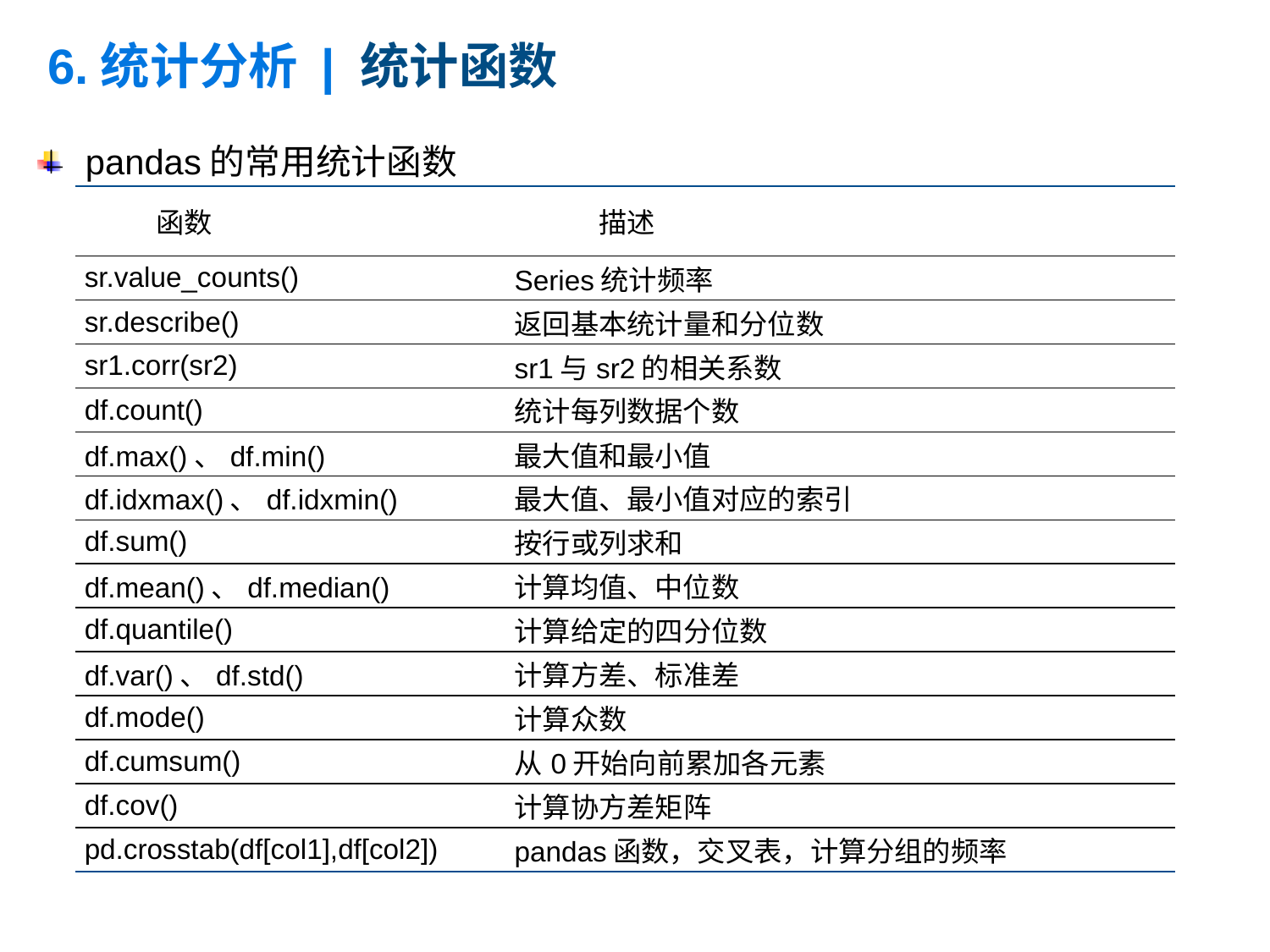

# 6.统计分析 | 统计函数
pandas的常用统计函数

| 函数 | 描述 |
| --- | --- |
| sr.value\_counts() | Series统计频率 |
| sr.describe() | 返回基本统计量和分位数 |
| sr1.corr(sr2) | sr1与sr2的相关系数 |
| df.count() | 统计每列数据个数 |
| df.max()、df.min() | 最大值和最小值 |
| df.idxmax()、df.idxmin() | 最大值、最小值对应的索引 |
| df.sum() | 按行或列求和 |
| df.mean()、df.median() | 计算均值、中位数 |
| df.quantile() | 计算给定的四分位数 |
| df.var()、df.std() | 计算方差、标准差 |
| df.mode() | 计算众数 |
| df.cumsum() | 从0开始向前累加各元素 |
| df.cov() | 计算协方差矩阵 |
| pd.crosstab(df[col1],df[col2]) | pandas函数，交叉表，计算分组的频率 |